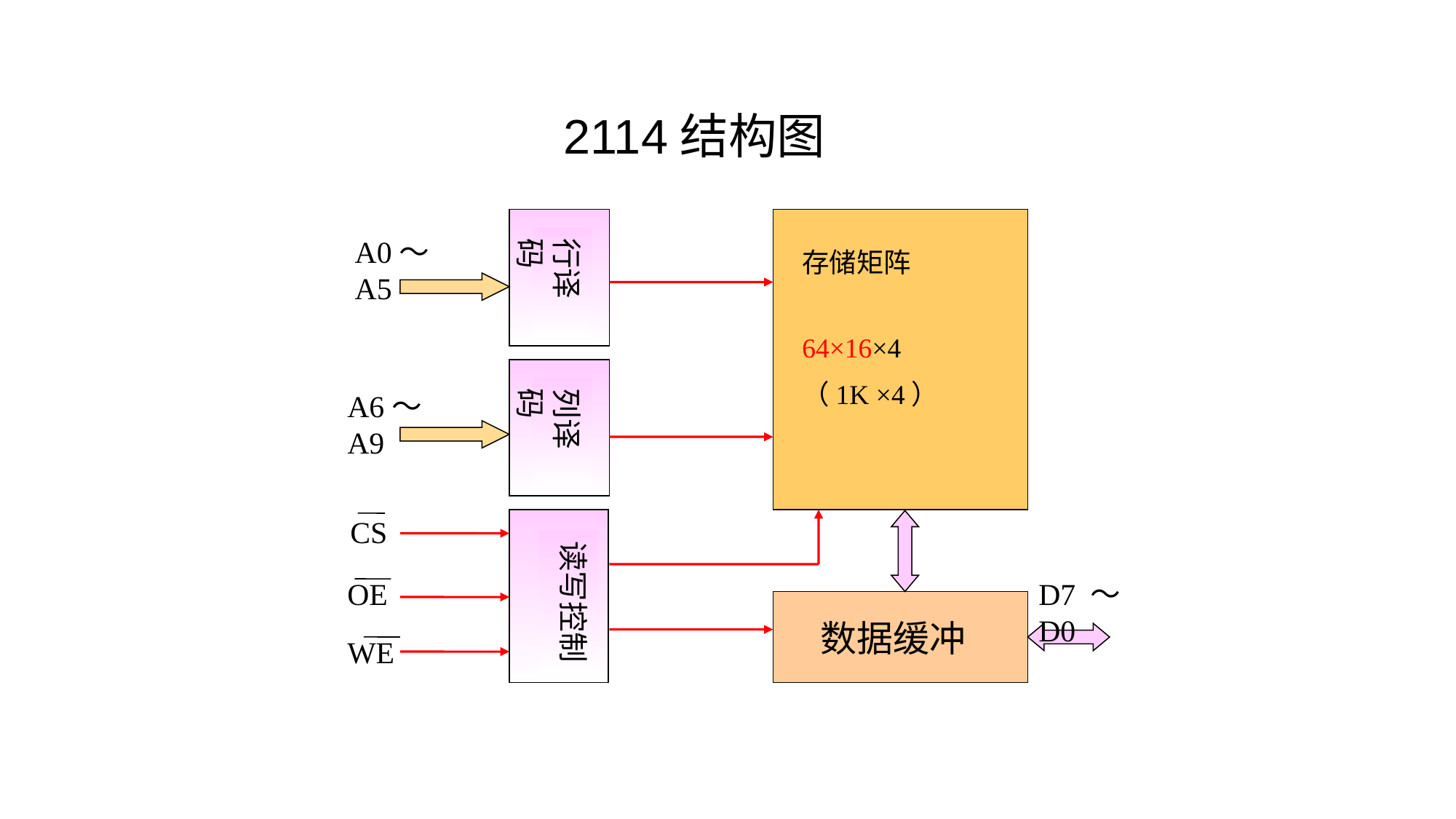

2114结构图

行译码

A0～A5
存储矩阵

64×16×4
（1K ×4）

列译码
A6～A9

CS

读写控制

OE
D7 ～D0

数据缓冲
WE